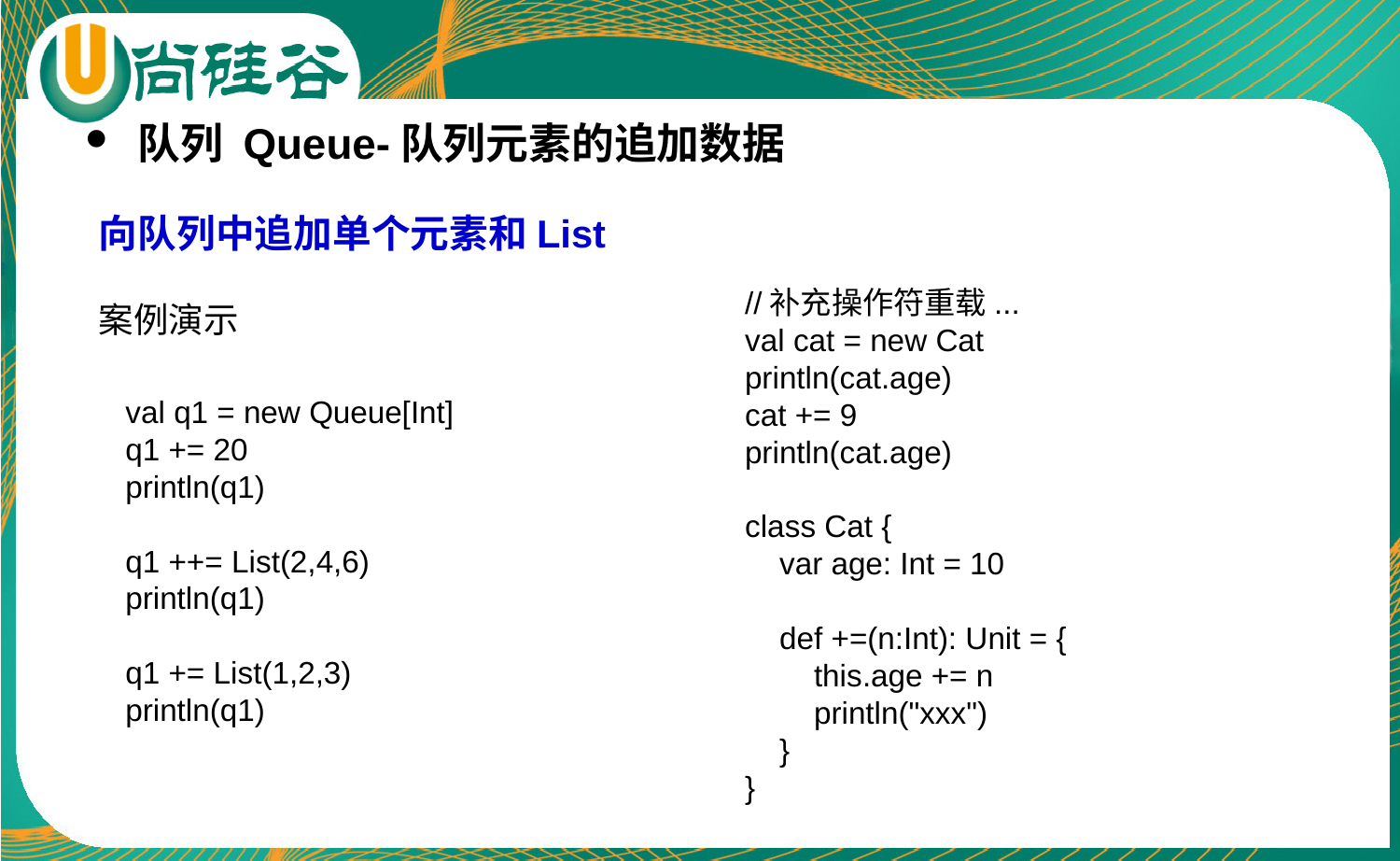

队列 Queue-队列元素的追加数据

向队列中追加单个元素和List

案例演示
//补充操作符重载...
val cat = new Cat
println(cat.age)
cat += 9
println(cat.age)

class Cat {
    var age: Int = 10

    def +=(n:Int): Unit = {
        this.age += n
        println("xxx")
    }
}
val q1 = new Queue[Int]
q1 += 20
println(q1)

q1 ++= List(2,4,6)
println(q1)

q1 += List(1,2,3)
println(q1)